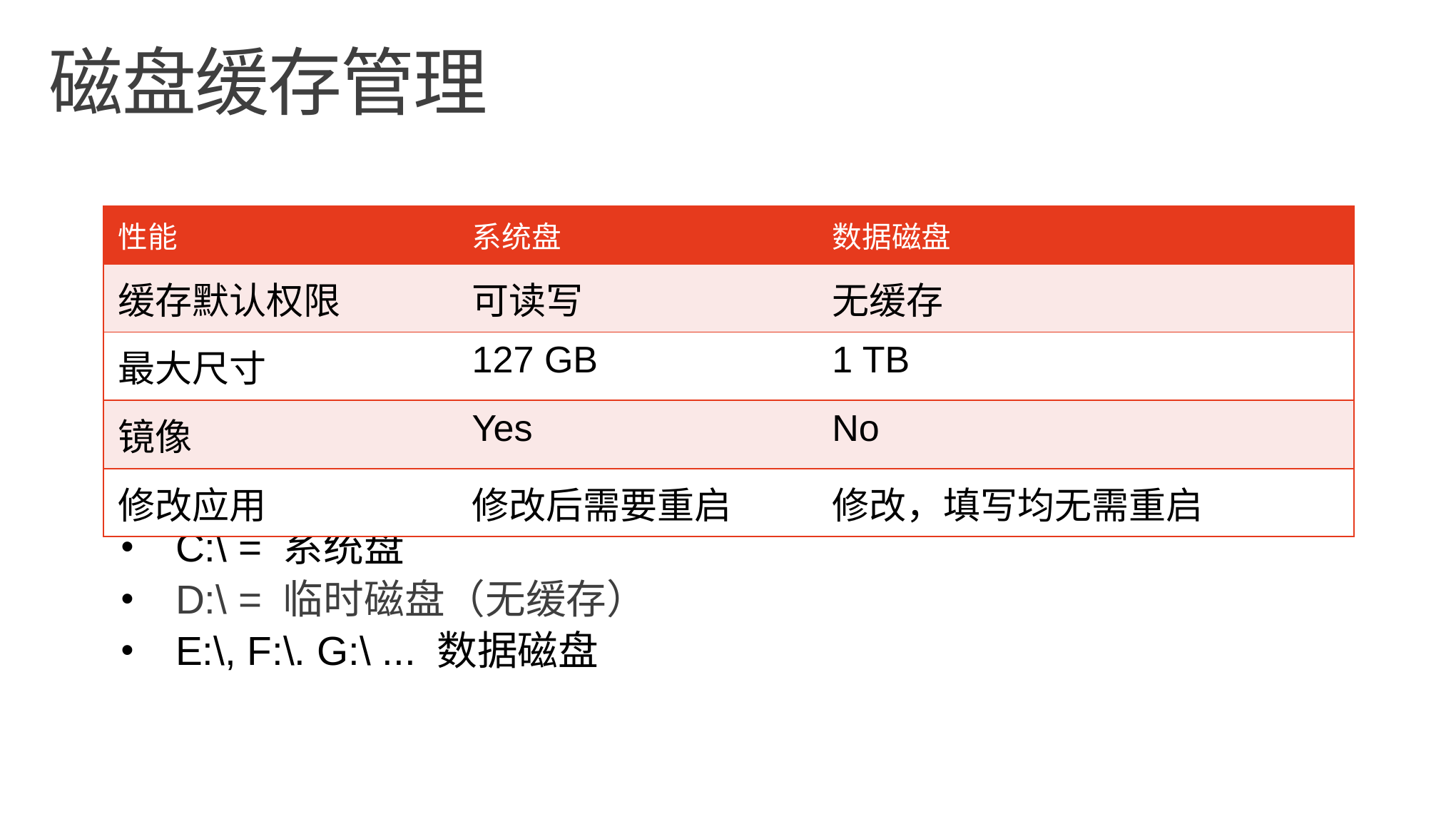

# 磁盘缓存管理
| 性能 | 系统盘 | 数据磁盘 |
| --- | --- | --- |
| 缓存默认权限 | 可读写 | 无缓存 |
| 最大尺寸 | 127 GB | 1 TB |
| 镜像 | Yes | No |
| 修改应用 | 修改后需要重启 | 修改，填写均无需重启 |
C:\ = 系统盘
D:\ = 临时磁盘（无缓存）
E:\, F:\. G:\ ... 数据磁盘